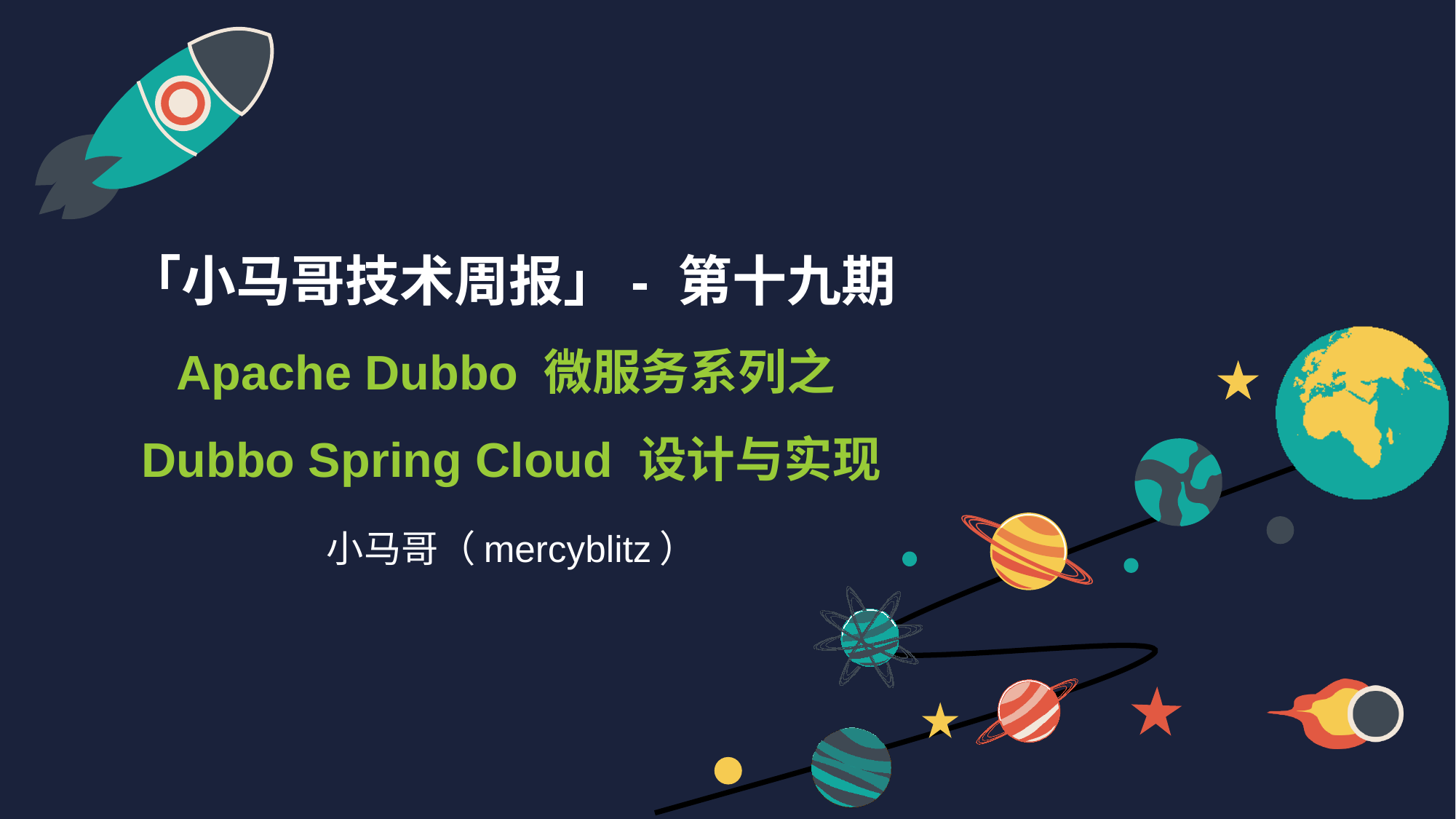

# 「小马哥技术周报」- 第十九期 Apache Dubbo 微服务系列之  Dubbo Spring Cloud 设计与实现
小马哥（mercyblitz）